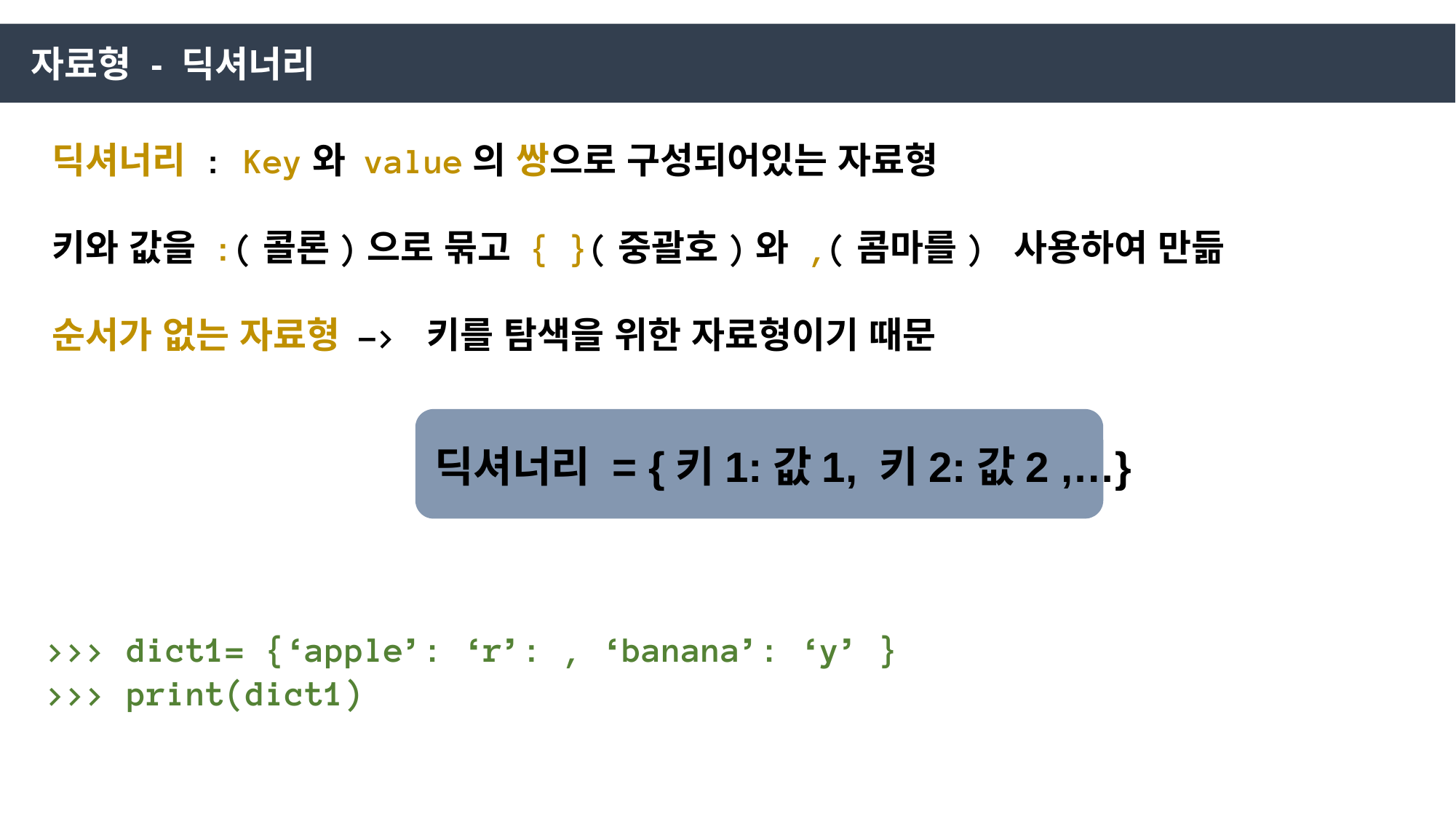

자료형 - 딕셔너리
딕셔너리 : Key와 value의 쌍으로 구성되어있는 자료형

키와 값을 :(콜론)으로 묶고 { }(중괄호)와 ,(콤마를) 사용하여 만듦

순서가 없는 자료형 -> 키를 탐색을 위한 자료형이기 때문

딕셔너리 = {키1:값1, 키2:값2 ,…}
>>> dict1= {‘apple’: ‘r’: , ‘banana’: ‘y’ }
>>> print(dict1)